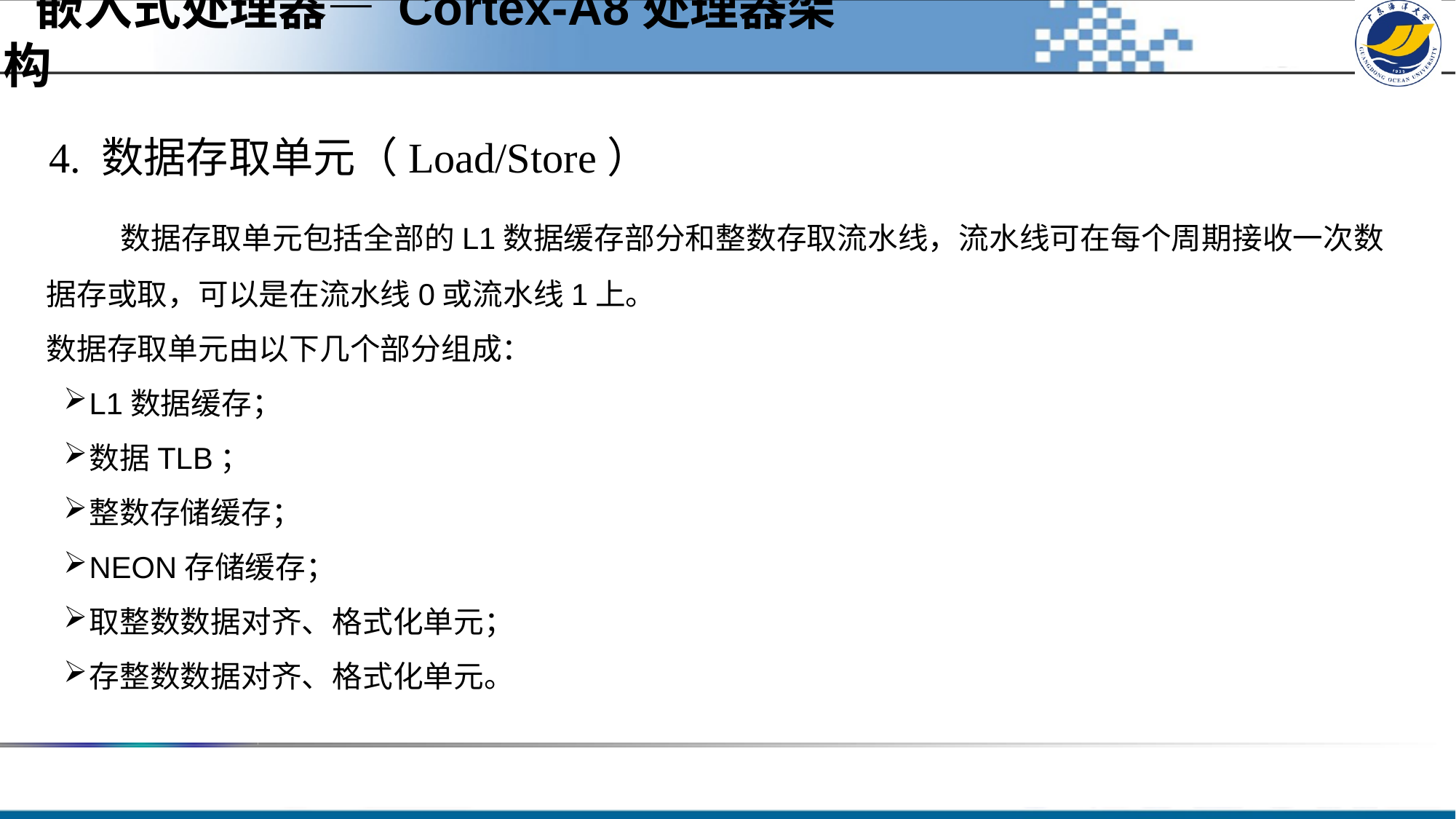

嵌入式处理器— Cortex-A8处理器架构
4. 数据存取单元（Load/Store）
        数据存取单元包括全部的L1数据缓存部分和整数存取流水线，流水线可在每个周期接收一次数据存或取，可以是在流水线0或流水线1上。
数据存取单元由以下几个部分组成：
L1数据缓存；
数据TLB；
整数存储缓存；
NEON存储缓存；
取整数数据对齐、格式化单元；
存整数数据对齐、格式化单元。
79